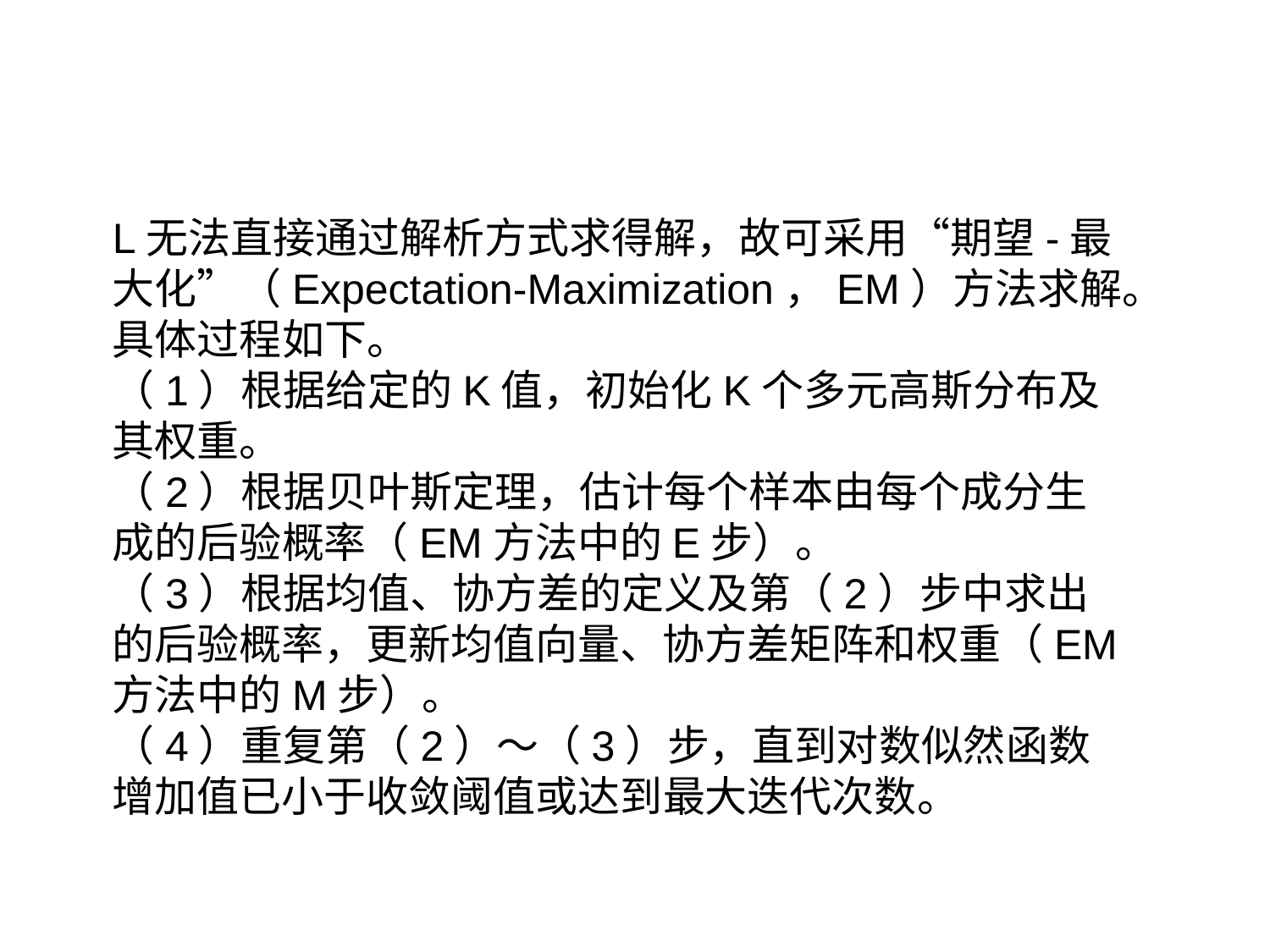

9.8.2 GMM 聚类算法
L无法直接通过解析方式求得解，故可采用“期望-最大化”（Expectation-Maximization，EM）方法求解。具体过程如下。
（1）根据给定的K值，初始化K个多元高斯分布及其权重。
（2）根据贝叶斯定理，估计每个样本由每个成分生成的后验概率（EM方法中的E步）。
（3）根据均值、协方差的定义及第（2）步中求出的后验概率，更新均值向量、协方差矩阵和权重（EM方法中的M步）。
（4）重复第（2）～（3）步，直到对数似然函数增加值已小于收敛阈值或达到最大迭代次数。